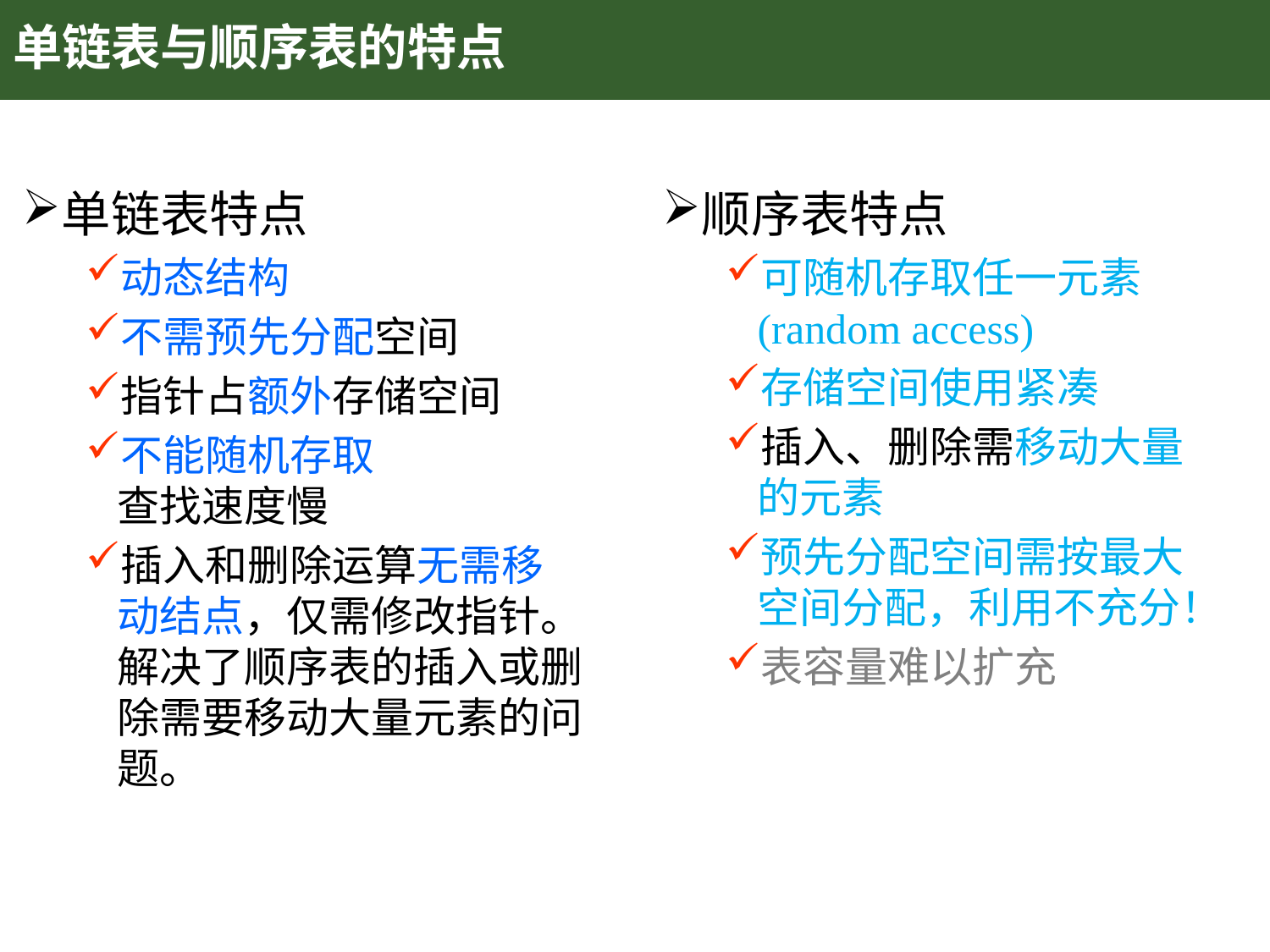

# 单链表与顺序表的特点
单链表特点
动态结构
不需预先分配空间
指针占额外存储空间
不能随机存取
查找速度慢
插入和删除运算无需移动结点，仅需修改指针。解决了顺序表的插入或删除需要移动大量元素的问题。
顺序表特点
可随机存取任一元素(random access)
存储空间使用紧凑
插入、删除需移动大量的元素
预先分配空间需按最大空间分配，利用不充分！
表容量难以扩充